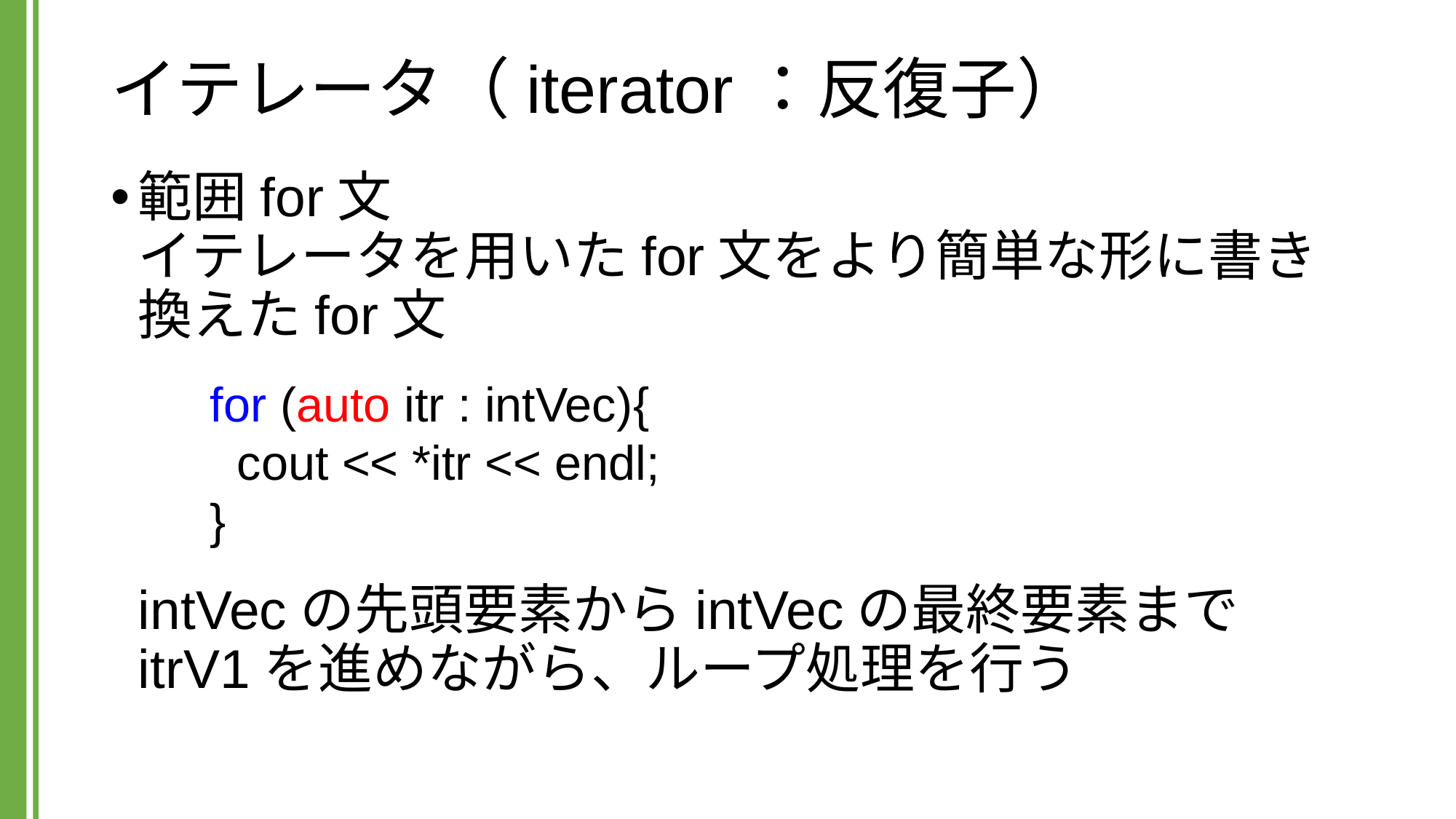

# イテレータ（iterator：反復子）
範囲for文
イテレータを用いたfor文をより簡単な形に書き換えたfor文
intVecの先頭要素からintVecの最終要素まで
itrV1を進めながら、ループ処理を行う
for (auto itr : intVec){
  cout << *itr << endl;
}